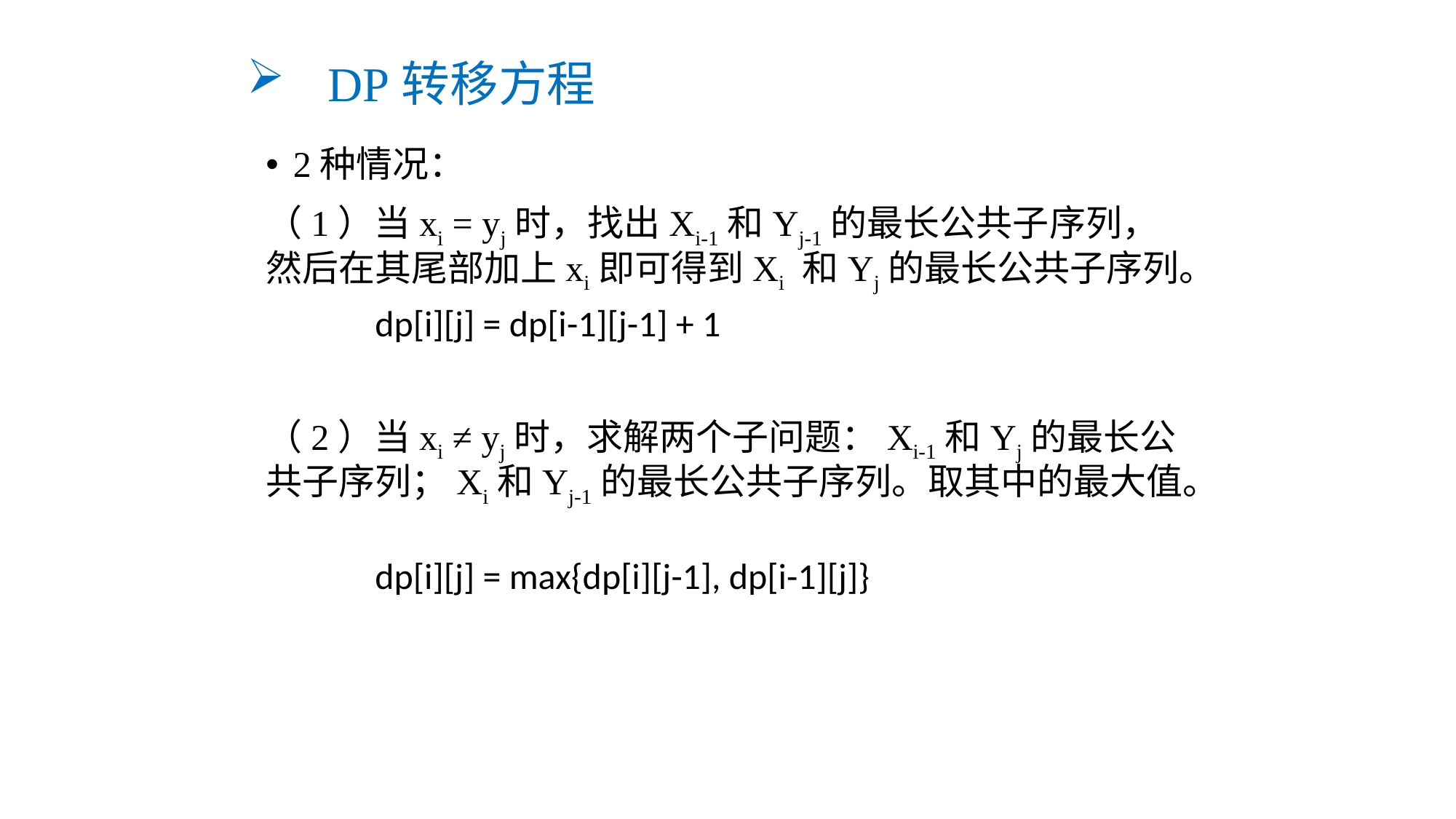

# DP转移方程
2种情况：
（1）当xi = yj时，找出Xi-1和Yj-1的最长公共子序列，然后在其尾部加上xi即可得到Xi 和Yj的最长公共子序列。
	dp[i][j] = dp[i-1][j-1] + 1

（2）当xi ≠ yj时，求解两个子问题：Xi-1和Yj的最长公共子序列；Xi和Yj-1的最长公共子序列。取其中的最大值。
	dp[i][j] = max{dp[i][j-1], dp[i-1][j]}